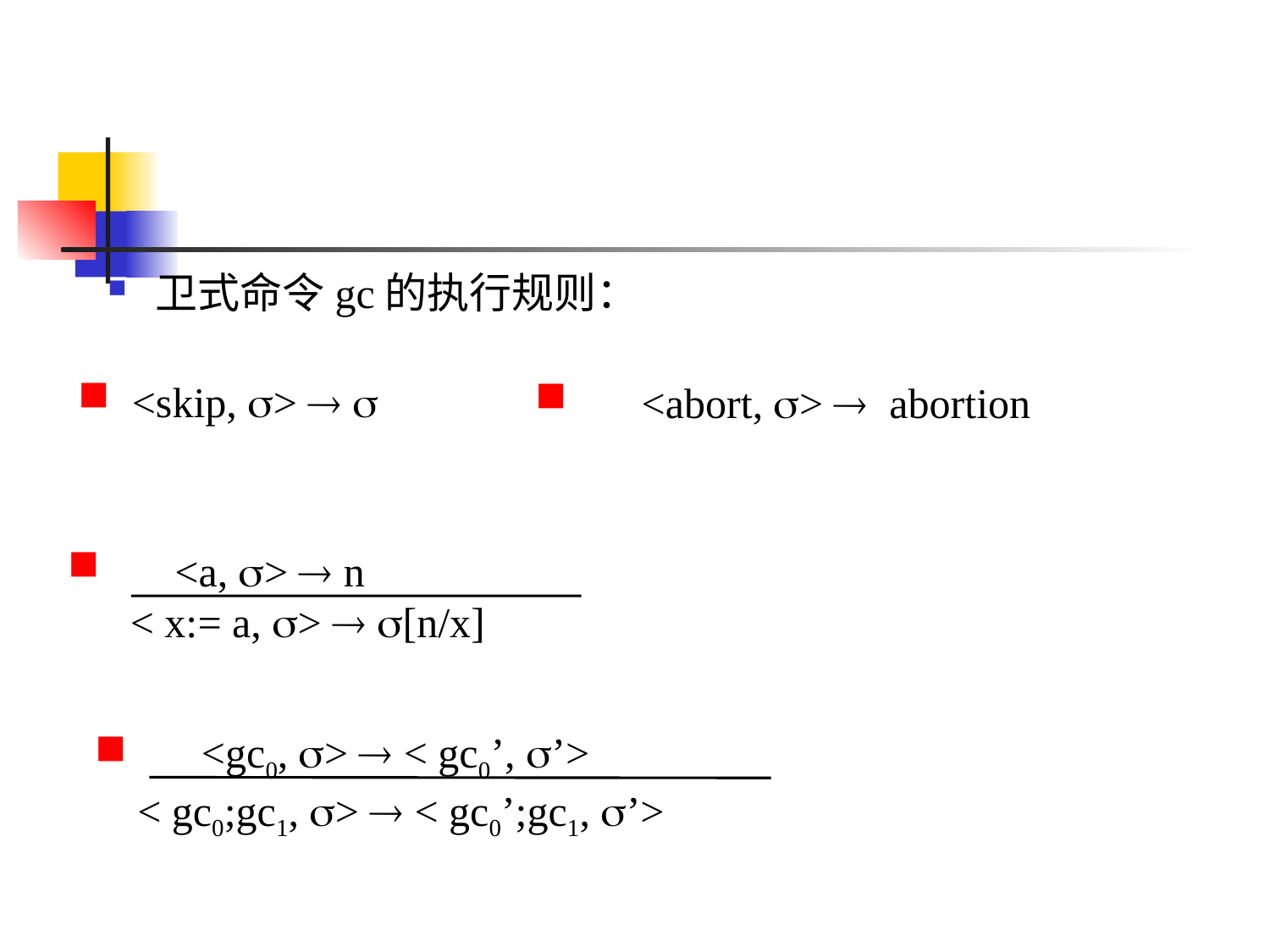

#
卫式命令gc的执行规则：
  <skip, σ> → σ
       <abort, σ> →  abortion
       <a, σ> → n
   < x:= a, σ> → σ[n/x]

       <gc0, σ> → < gc0’, σ’>
    < gc0;gc1, σ> → < gc0’;gc1, σ’>